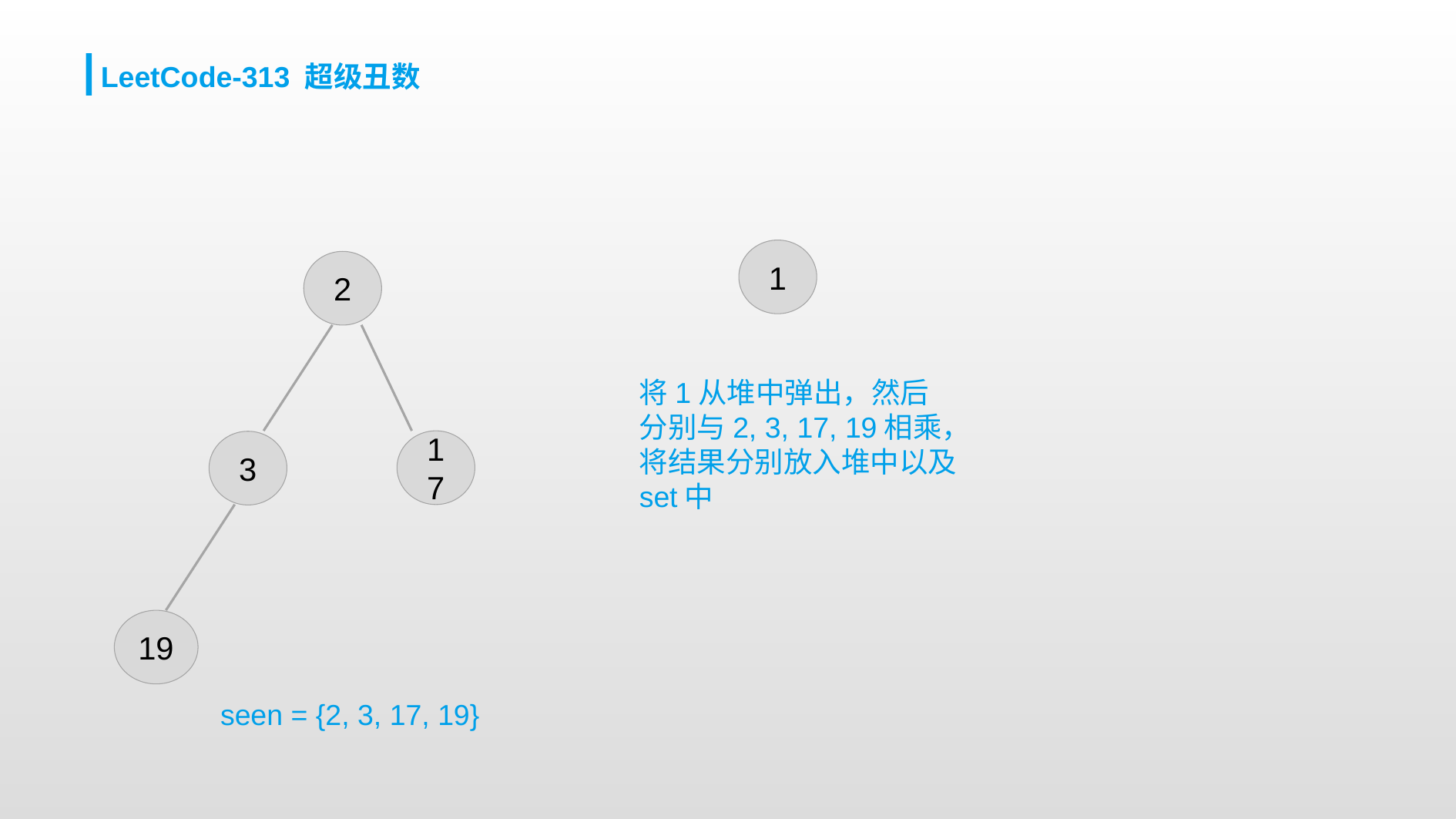

LeetCode-313 超级丑数
1
2
将1从堆中弹出，然后分别与2, 3, 17, 19相乘，将结果分别放入堆中以及set中
17
3
19
seen = {2, 3, 17, 19}